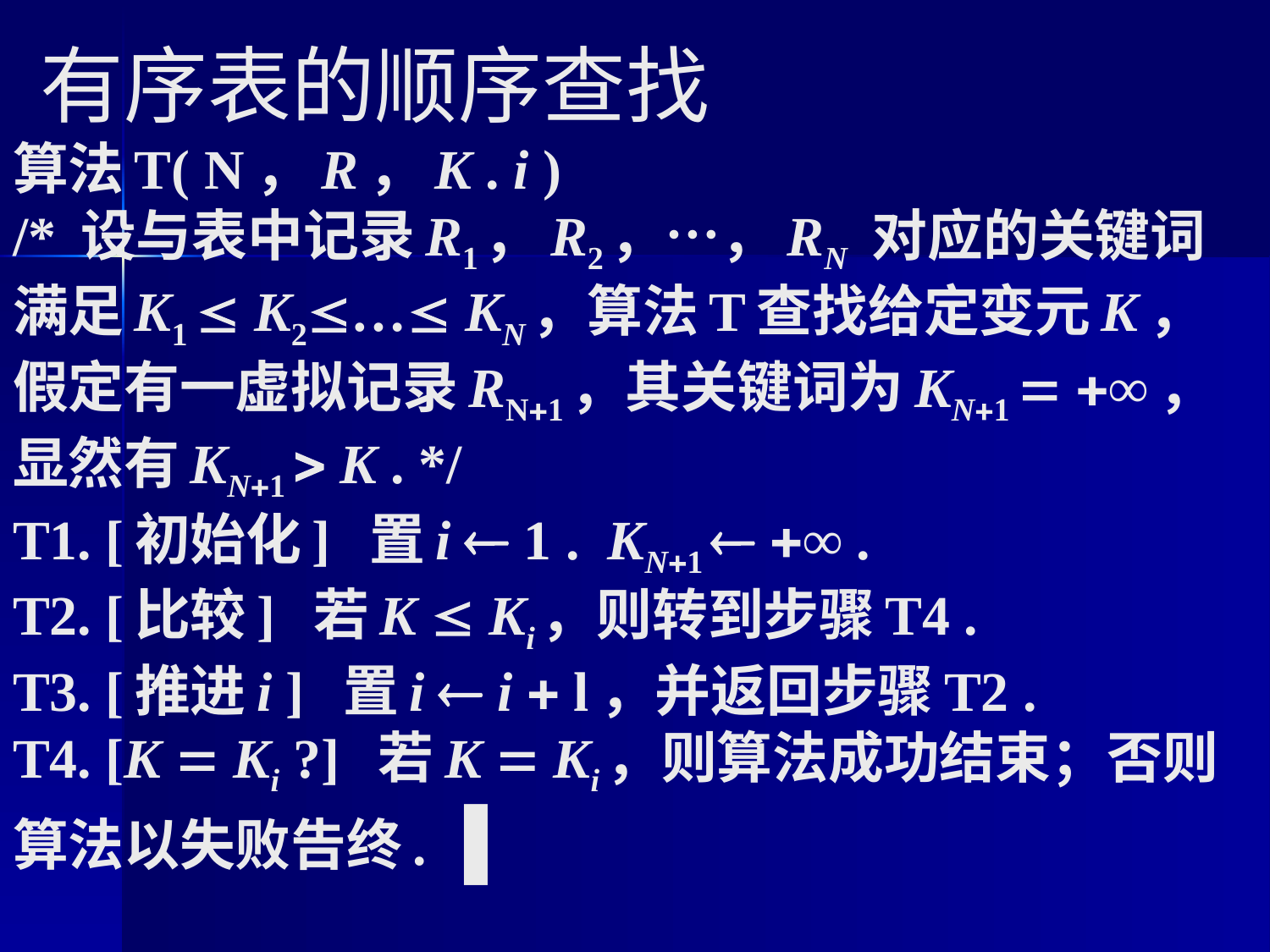

有序表的顺序查找
算法T( N，R，K . i )
/* 设与表中记录R1，R2，…，RN 对应的关键词满足K1 ≤ K2≤…≤ KN，算法T查找给定变元K，假定有一虚拟记录RN+1，其关键词为KN+1 = +∞，显然有KN+1 > K . */
T1. [初始化]  置i ← 1 .  KN+1 ← +∞ .
T2. [比较]  若K ≤ Ki，则转到步骤T4 .
T3. [推进i ]  置i ← i + l，并返回步骤T2 .
T4. [K = Ki ?]  若K = Ki，则算法成功结束；否则算法以失败告终. ▐